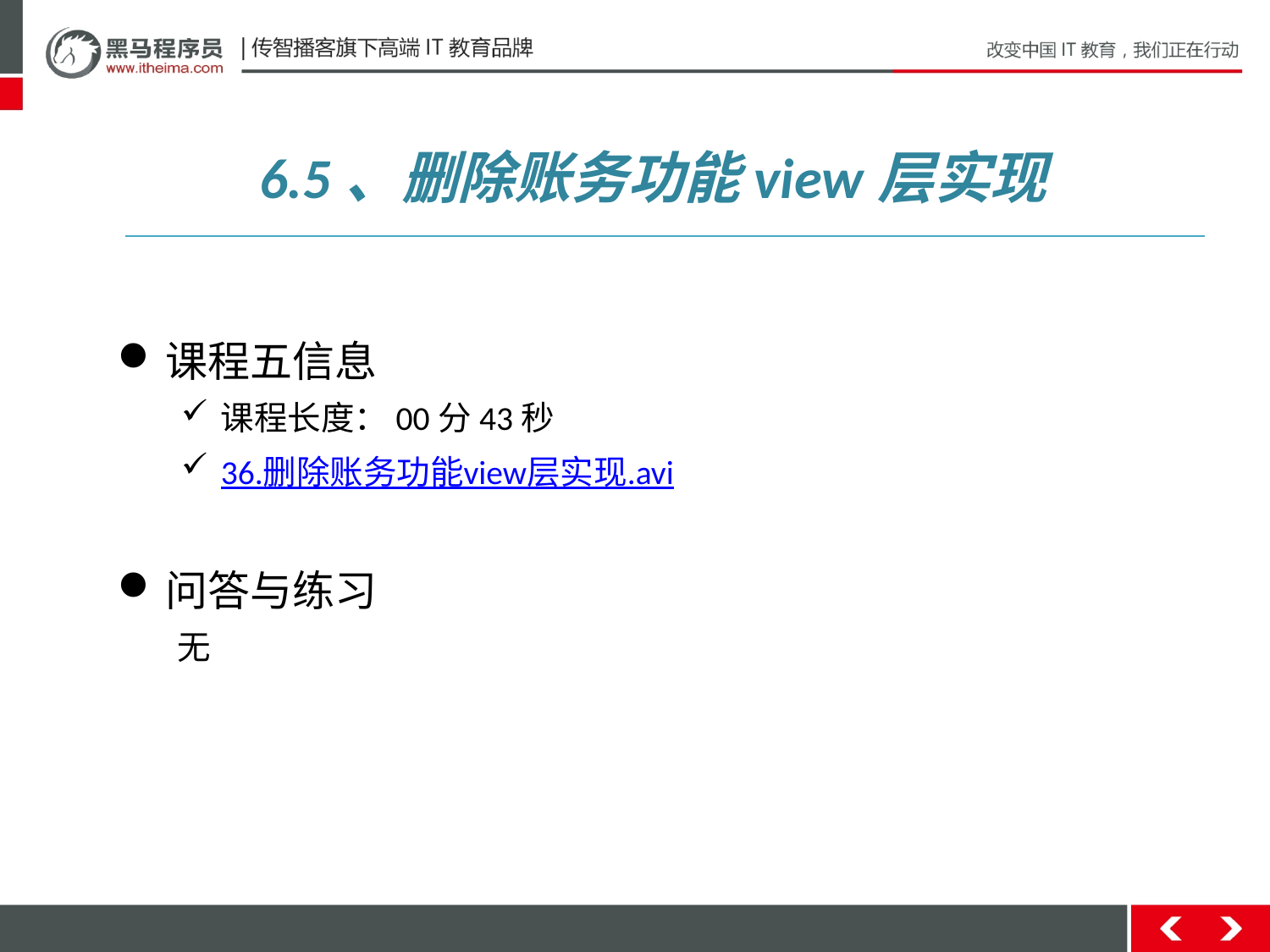

6.5、删除账务功能view层实现

课程五信息
课程长度：00分43秒
36.删除账务功能view层实现.avi

问答与练习
       无